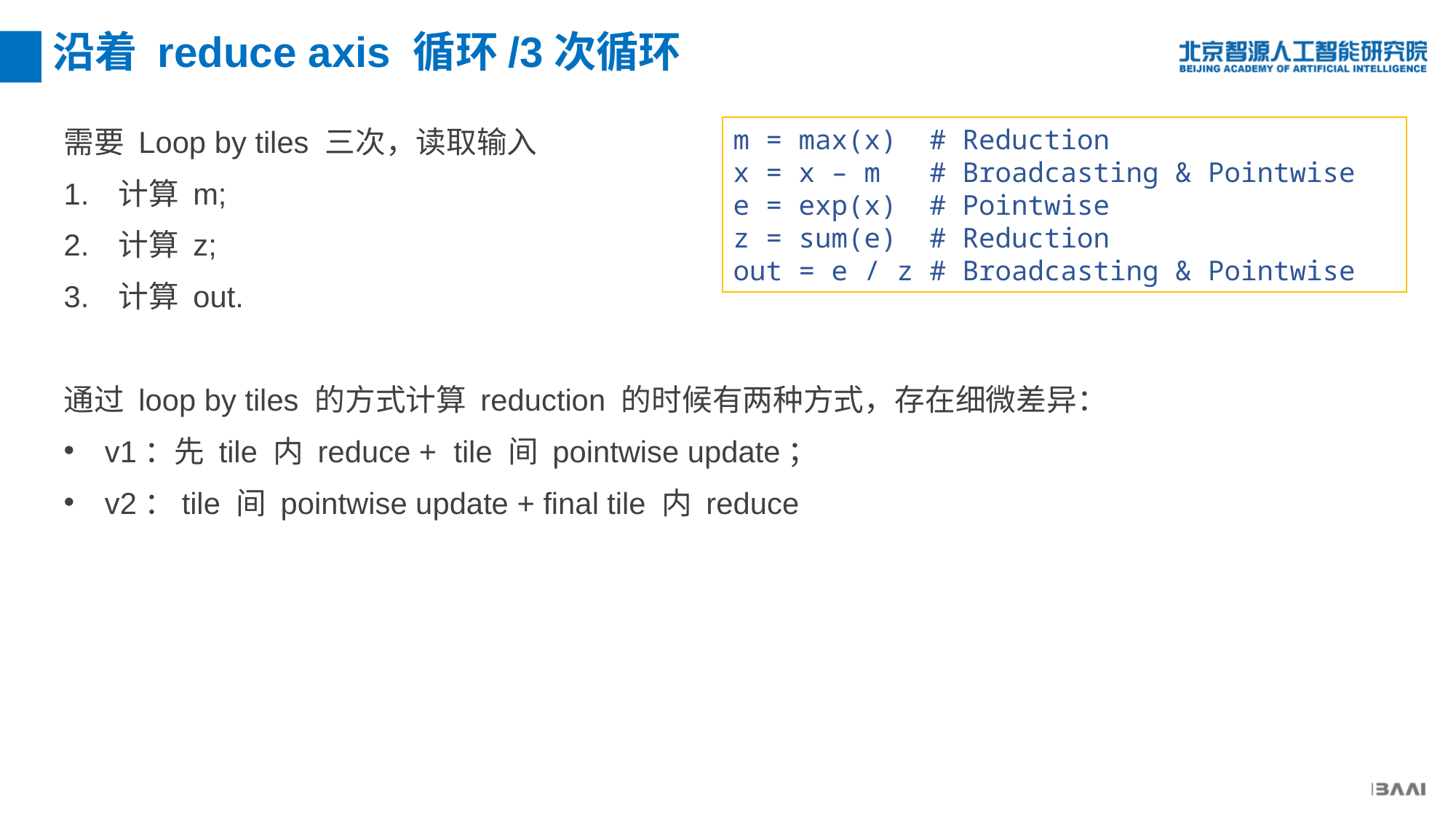

沿着 reduce axis 循环/3次循环
需要 Loop by tiles 三次，读取输入
计算 m;
计算 z;
计算 out.

通过 loop by tiles 的方式计算 reduction 的时候有两种方式，存在细微差异：
v1：先 tile 内 reduce +  tile 间 pointwise update；
v2：tile 间 pointwise update + final tile 内 reduce

m = max(x)  # Reduction
x = x – m   # Broadcasting & Pointwise
e = exp(x)  # Pointwise
z = sum(e)  # Reduction
out = e / z # Broadcasting & Pointwise